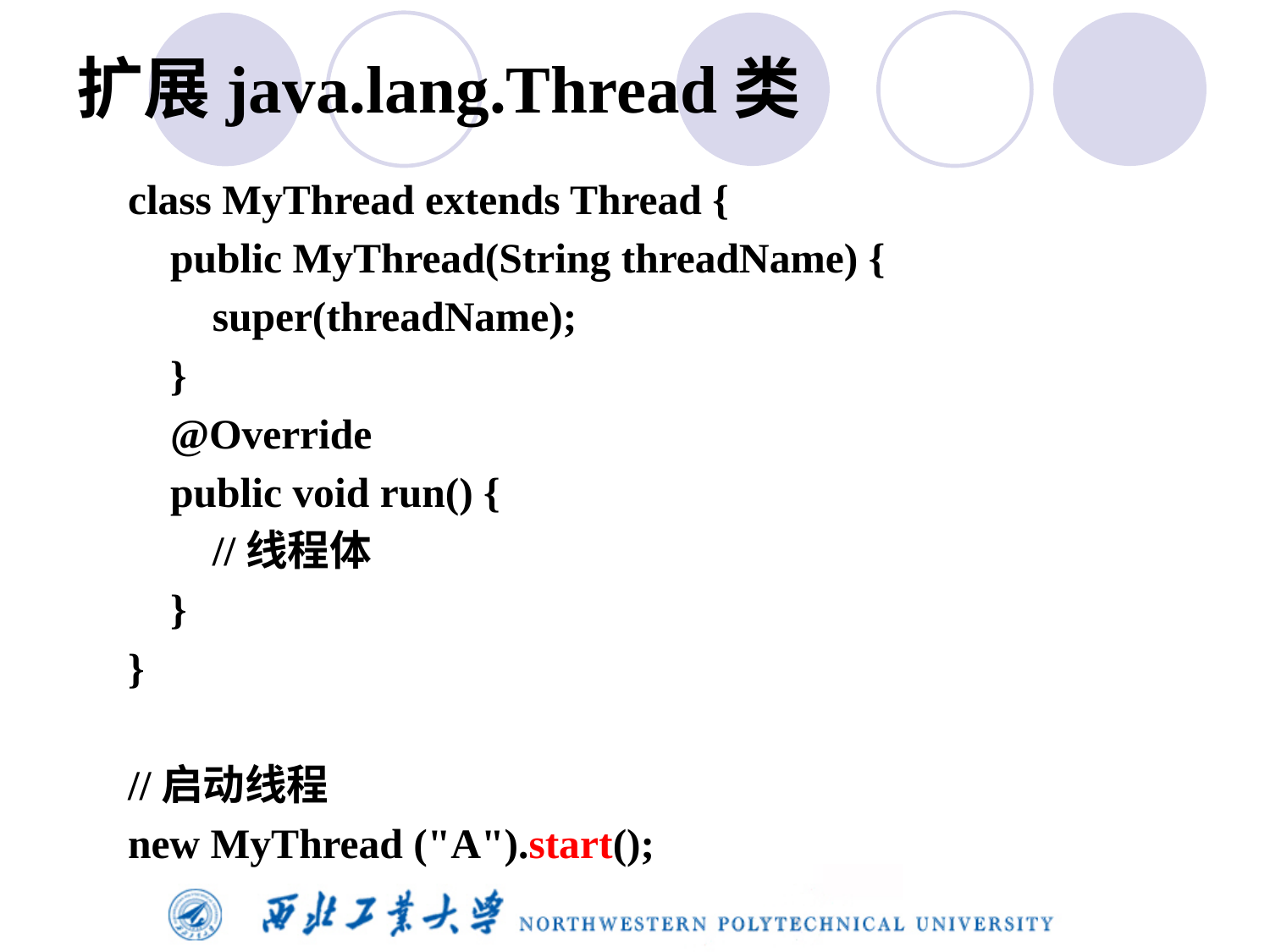

# 扩展java.lang.Thread类
class MyThread extends Thread {
    public MyThread(String threadName) {
        super(threadName);
    }
    @Override
    public void run() {
        //线程体
    }
}

//启动线程
new MyThread ("A").start();